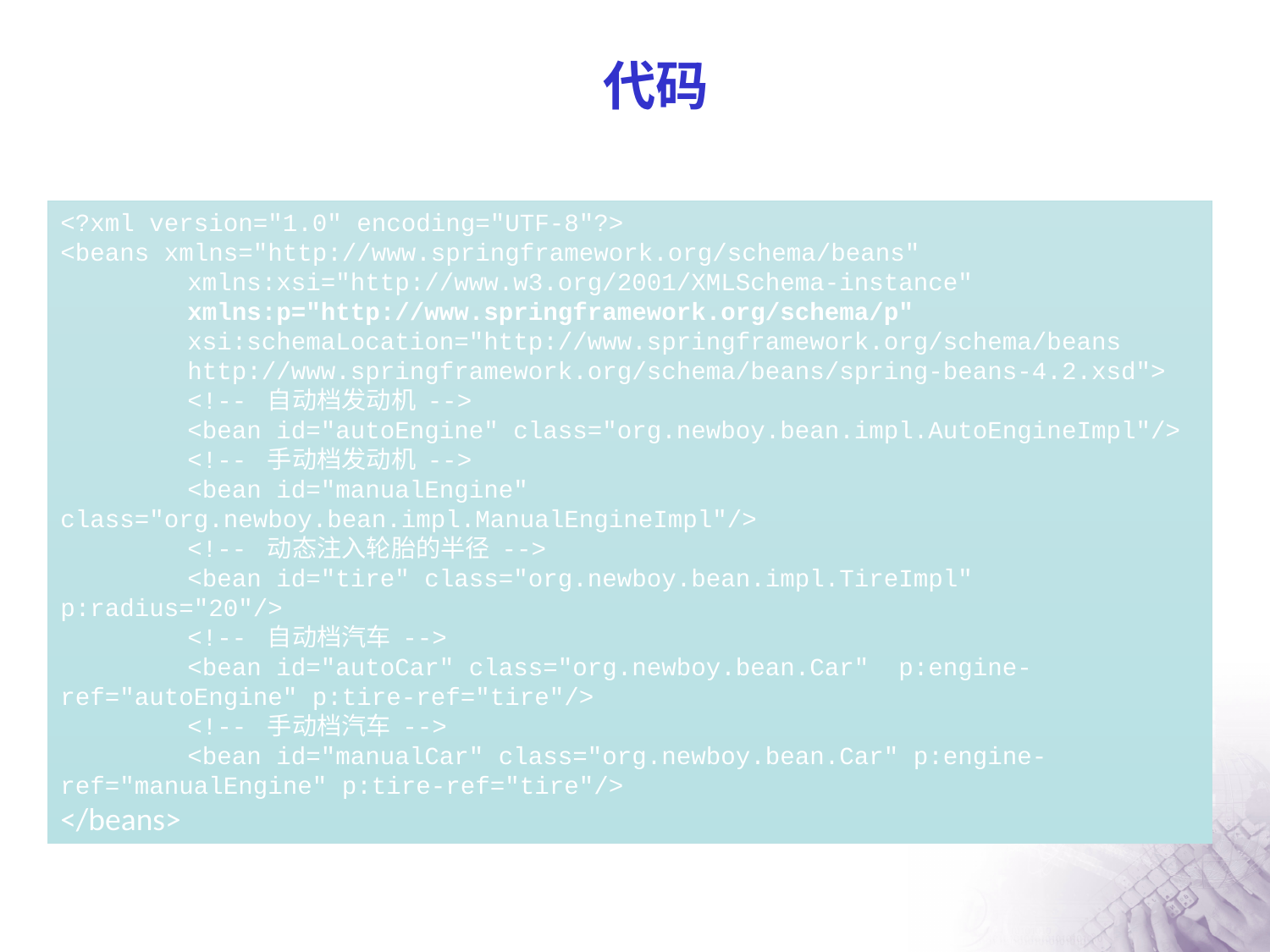

# 代码
<?xml version="1.0" encoding="UTF-8"?>
<beans xmlns="http://www.springframework.org/schema/beans"
	xmlns:xsi="http://www.w3.org/2001/XMLSchema-instance"
	xmlns:p="http://www.springframework.org/schema/p"
	xsi:schemaLocation="http://www.springframework.org/schema/beans
	http://www.springframework.org/schema/beans/spring-beans-4.2.xsd">
	<!-- 自动档发动机 -->
	<bean id="autoEngine" class="org.newboy.bean.impl.AutoEngineImpl"/>
	<!-- 手动档发动机 -->
	<bean id="manualEngine" class="org.newboy.bean.impl.ManualEngineImpl"/>
	<!-- 动态注入轮胎的半径 -->
	<bean id="tire" class="org.newboy.bean.impl.TireImpl" p:radius="20"/>
	<!-- 自动档汽车 -->
	<bean id="autoCar" class="org.newboy.bean.Car"  p:engine-ref="autoEngine" p:tire-ref="tire"/>
	<!-- 手动档汽车 -->
	<bean id="manualCar" class="org.newboy.bean.Car" p:engine-ref="manualEngine" p:tire-ref="tire"/>
</beans>